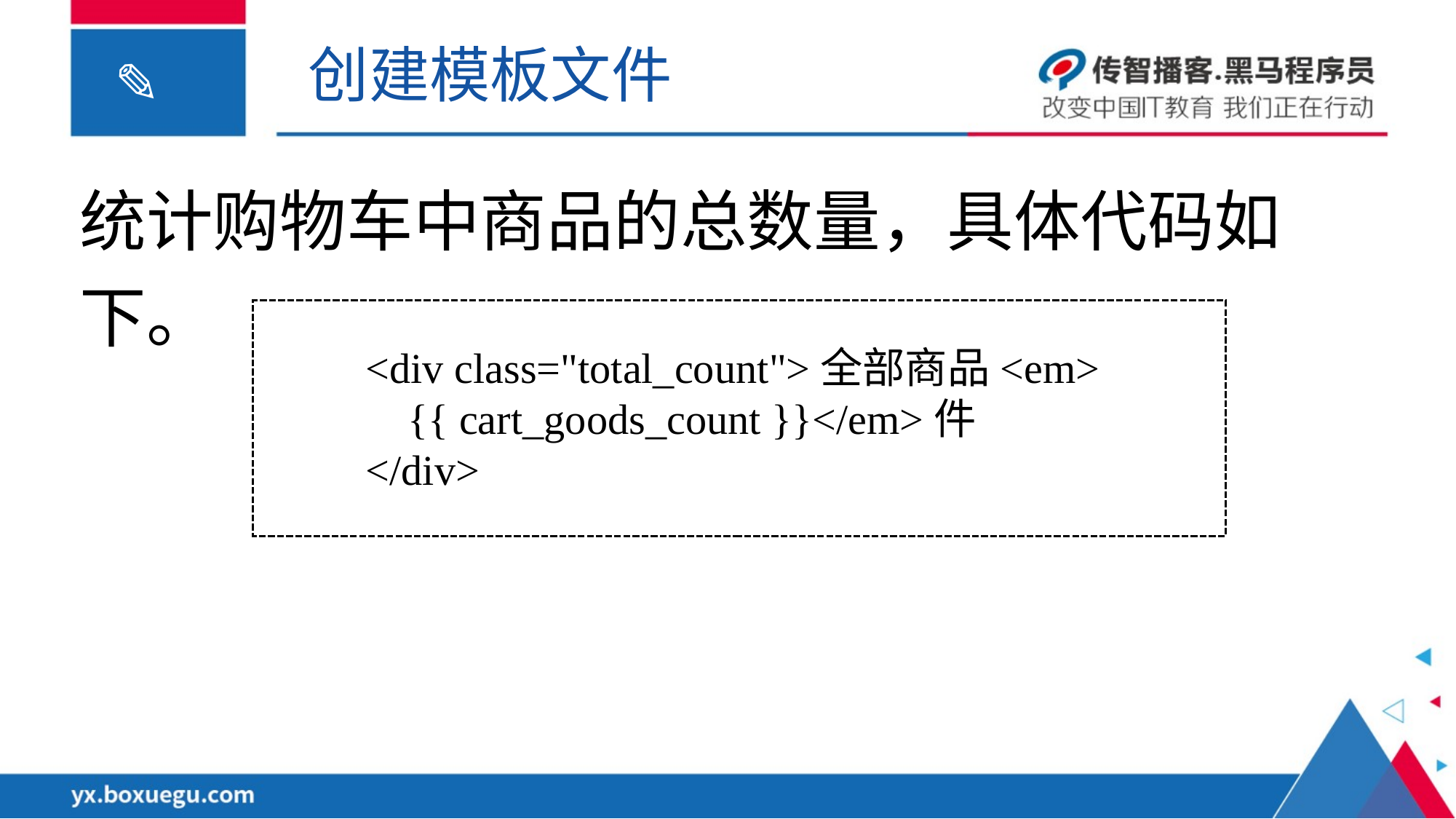

创建模板文件
统计购物车中商品的总数量，具体代码如下。

<div class="total_count">全部商品<em>
    {{ cart_goods_count }}</em>件
</div>